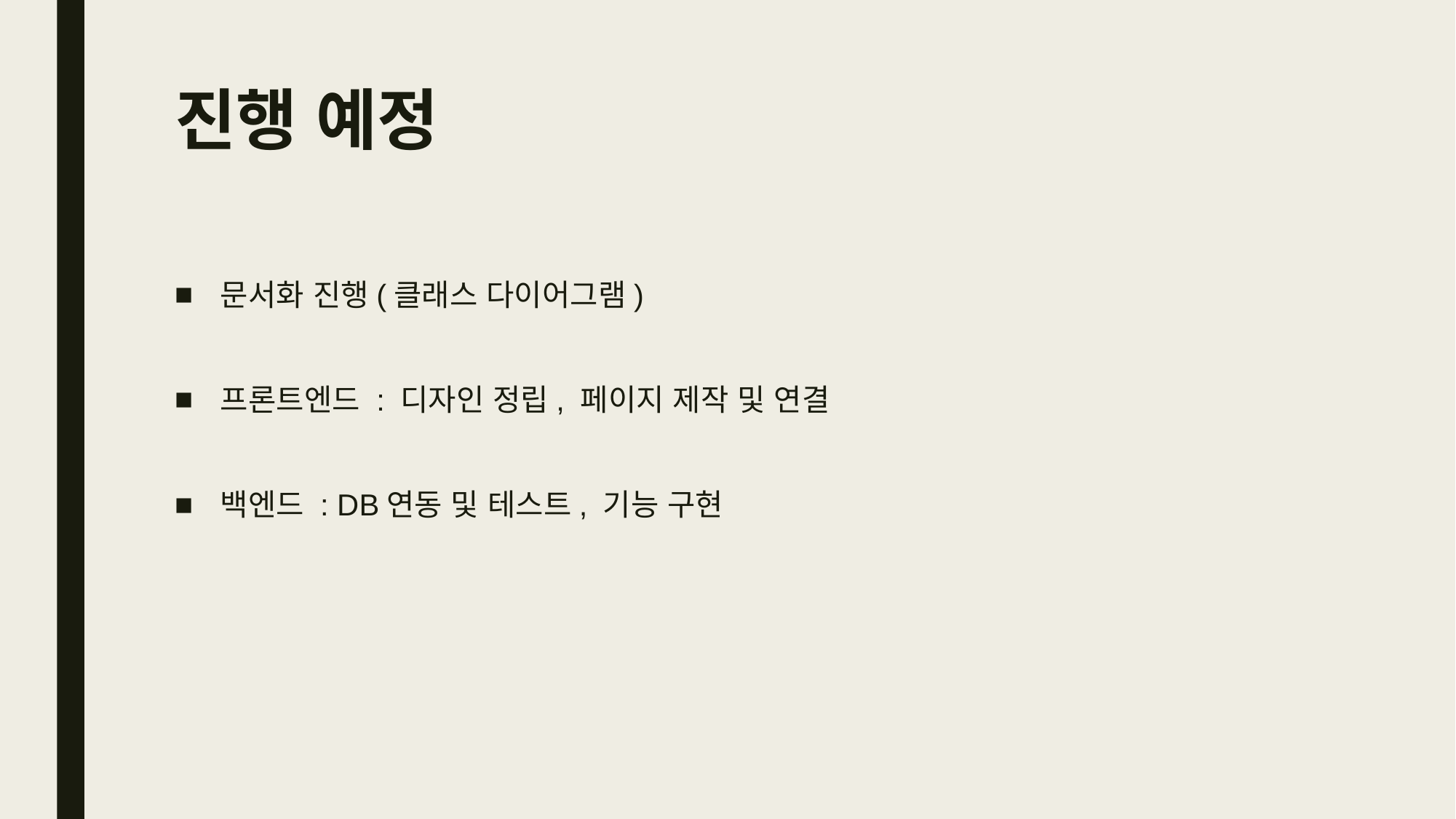

# 진행 예정
문서화 진행(클래스 다이어그램)

프론트엔드 : 디자인 정립, 페이지 제작 및 연결

백엔드 : DB연동 및 테스트, 기능 구현